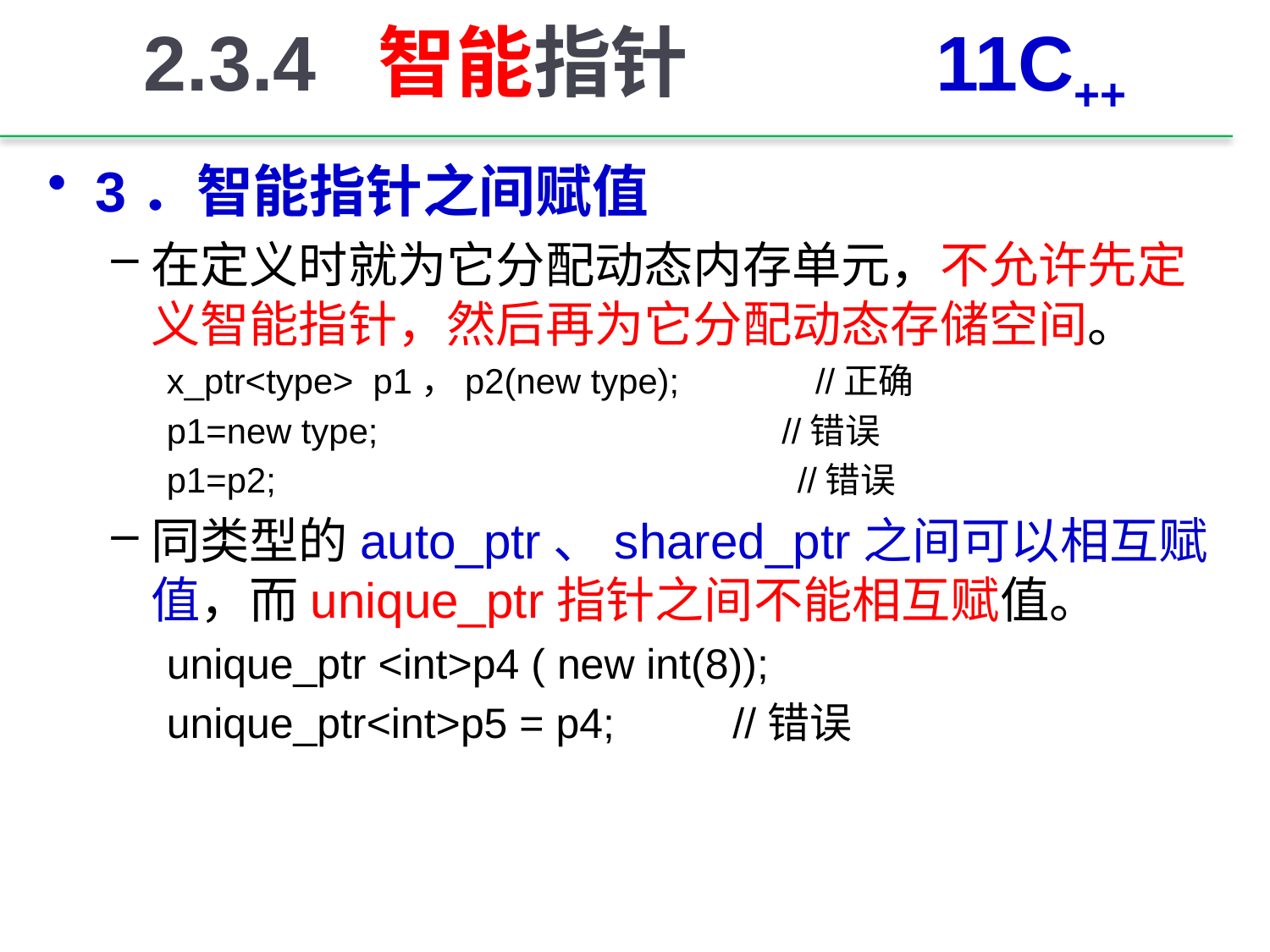

# 2.3.4  智能指针             11C++
3．智能指针之间赋值
在定义时就为它分配动态内存单元，不允许先定义智能指针，然后再为它分配动态存储空间。
x_ptr<type>  p1，p2(new type);              //正确
p1=new type;		  	           //错误
p1=p2; 　　　　　　　　　　　　　　//错误
同类型的auto_ptr、shared_ptr之间可以相互赋值，而unique_ptr指针之间不能相互赋值。
unique_ptr <int>p4 ( new int(8));
unique_ptr<int>p5 = p4;          //错误